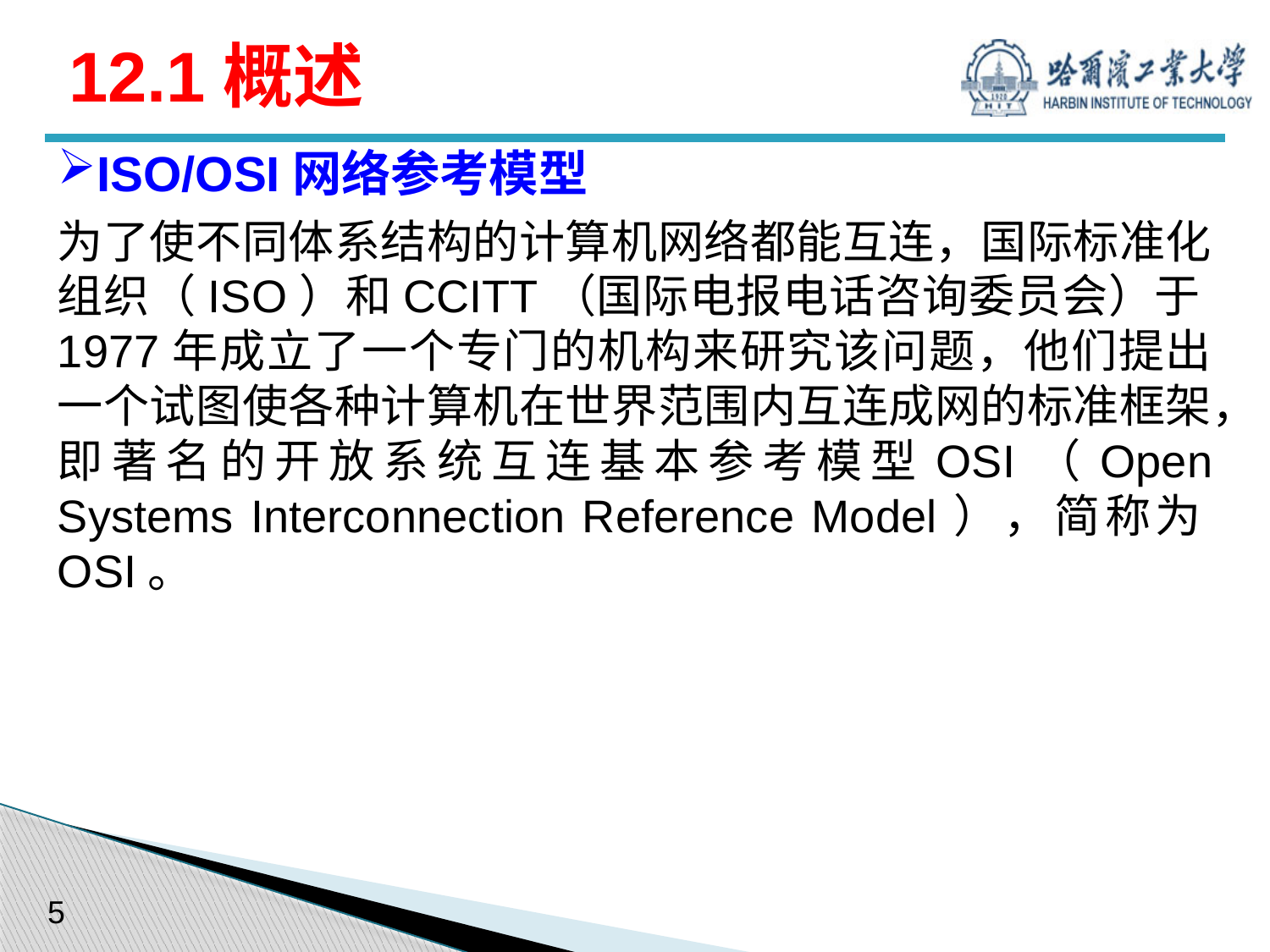

# 12.1概述
ISO/OSI网络参考模型
为了使不同体系结构的计算机网络都能互连，国际标准化组织（ISO）和CCITT（国际电报电话咨询委员会）于1977年成立了一个专门的机构来研究该问题，他们提出一个试图使各种计算机在世界范围内互连成网的标准框架，即著名的开放系统互连基本参考模型OSI（Open Systems Interconnection Reference Model），简称为OSI。